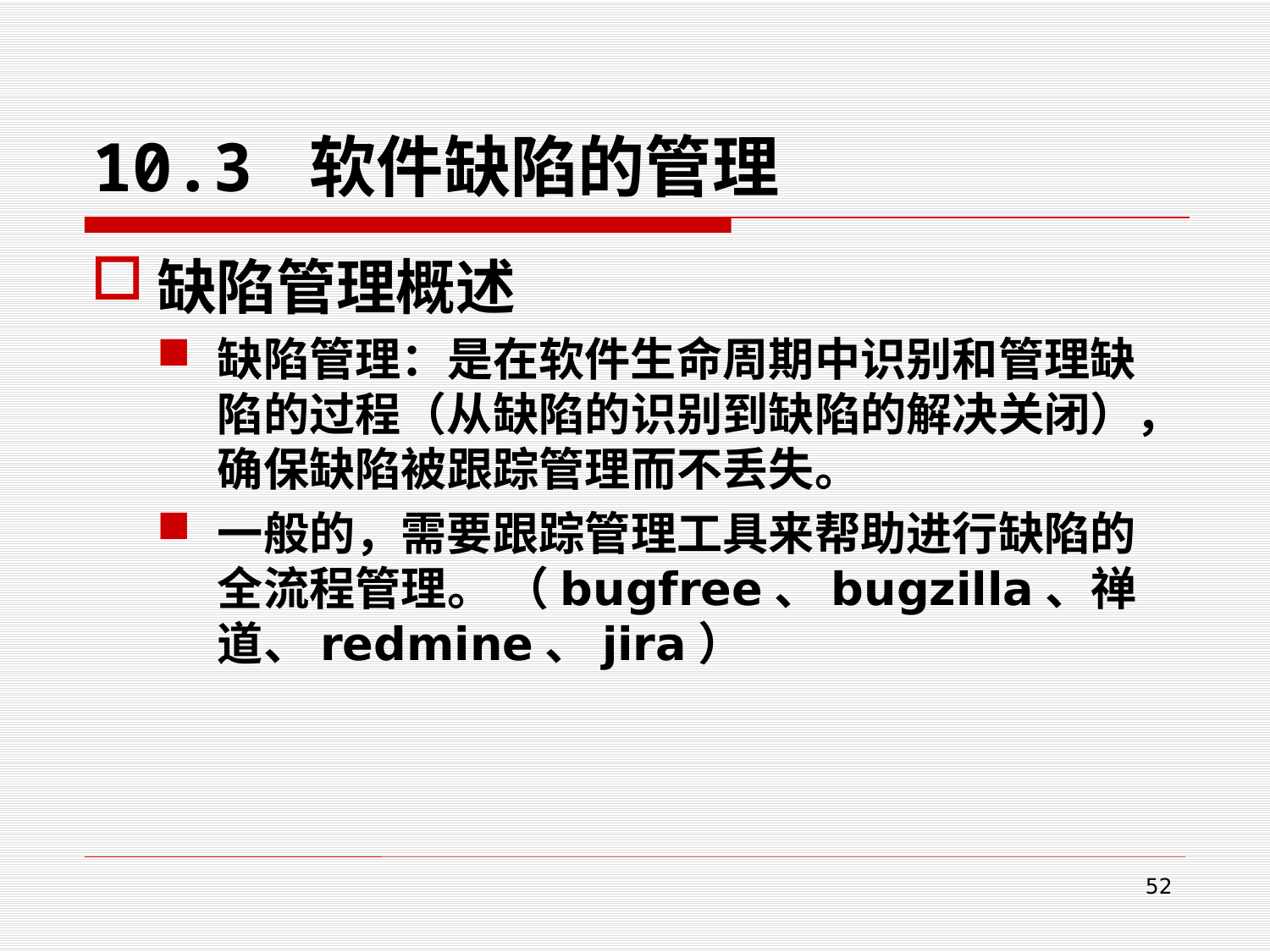

# 10.3 软件缺陷的管理
缺陷管理概述
缺陷管理：是在软件生命周期中识别和管理缺陷的过程（从缺陷的识别到缺陷的解决关闭），确保缺陷被跟踪管理而不丢失。
一般的，需要跟踪管理工具来帮助进行缺陷的全流程管理。 （bugfree、bugzilla、禅道、redmine、jira）

52